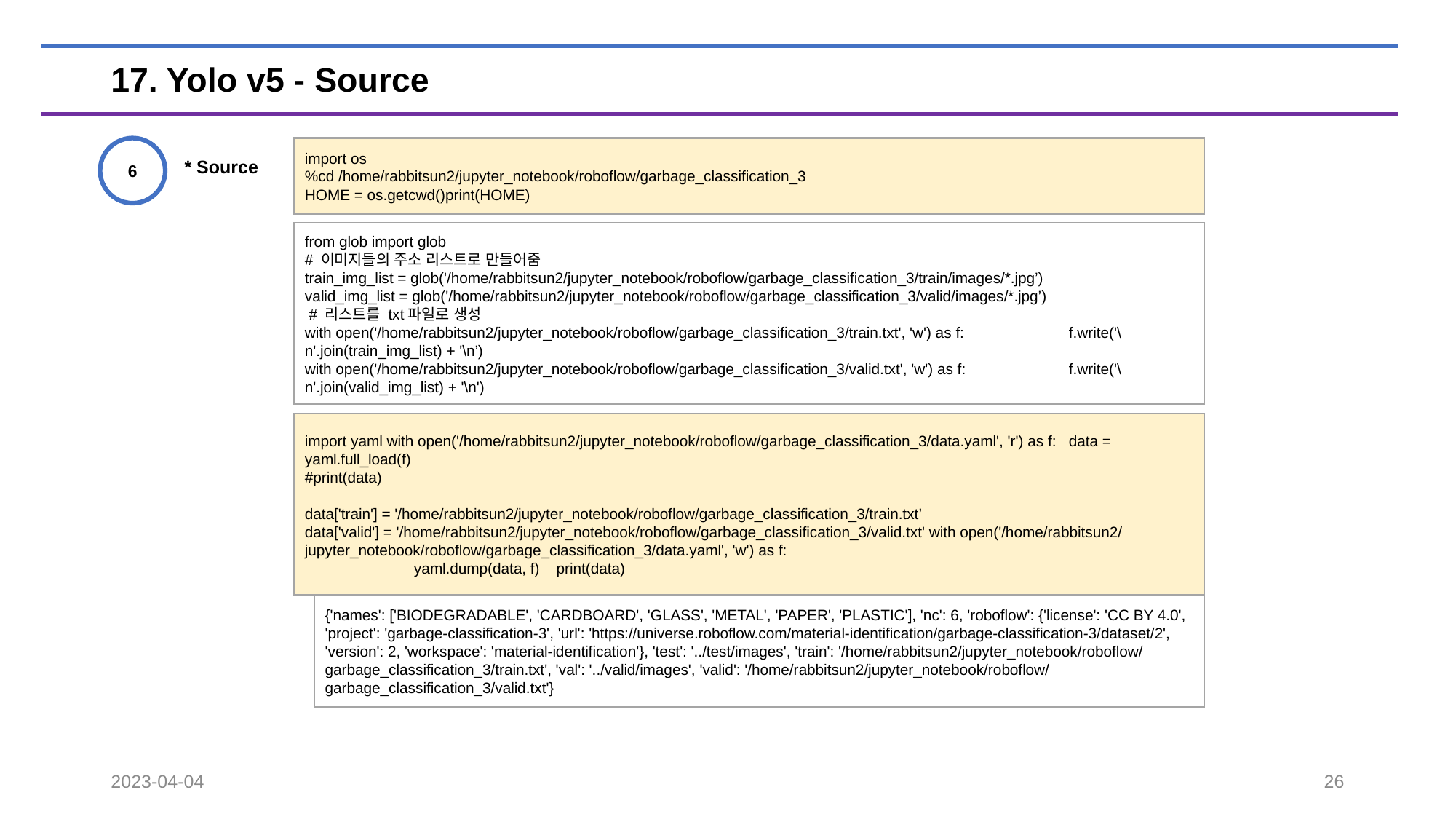

# 17. Yolo v5 - Source
6
import os
%cd /home/rabbitsun2/jupyter_notebook/roboflow/garbage_classification_3
HOME = os.getcwd()print(HOME)
* Source
from glob import glob
# 이미지들의 주소 리스트로 만들어줌
train_img_list = glob('/home/rabbitsun2/jupyter_notebook/roboflow/garbage_classification_3/train/images/*.jpg’)
valid_img_list = glob('/home/rabbitsun2/jupyter_notebook/roboflow/garbage_classification_3/valid/images/*.jpg’)
 # 리스트를 txt파일로 생성
with open('/home/rabbitsun2/jupyter_notebook/roboflow/garbage_classification_3/train.txt', 'w') as f:	f.write('\n'.join(train_img_list) + '\n’)
with open('/home/rabbitsun2/jupyter_notebook/roboflow/garbage_classification_3/valid.txt', 'w') as f:	f.write('\n'.join(valid_img_list) + '\n')
import yaml with open('/home/rabbitsun2/jupyter_notebook/roboflow/garbage_classification_3/data.yaml', 'r') as f:	data = yaml.full_load(f)
#print(data)

data['train'] = '/home/rabbitsun2/jupyter_notebook/roboflow/garbage_classification_3/train.txt’
data['valid'] = '/home/rabbitsun2/jupyter_notebook/roboflow/garbage_classification_3/valid.txt' with open('/home/rabbitsun2/jupyter_notebook/roboflow/garbage_classification_3/data.yaml', 'w') as f:
	yaml.dump(data, f)    print(data)
{'names': ['BIODEGRADABLE', 'CARDBOARD', 'GLASS', 'METAL', 'PAPER', 'PLASTIC'], 'nc': 6, 'roboflow': {'license': 'CC BY 4.0', 'project': 'garbage-classification-3', 'url': 'https://universe.roboflow.com/material-identification/garbage-classification-3/dataset/2', 'version': 2, 'workspace': 'material-identification'}, 'test': '../test/images', 'train': '/home/rabbitsun2/jupyter_notebook/roboflow/garbage_classification_3/train.txt', 'val': '../valid/images', 'valid': '/home/rabbitsun2/jupyter_notebook/roboflow/garbage_classification_3/valid.txt'}
2023-04-04
26